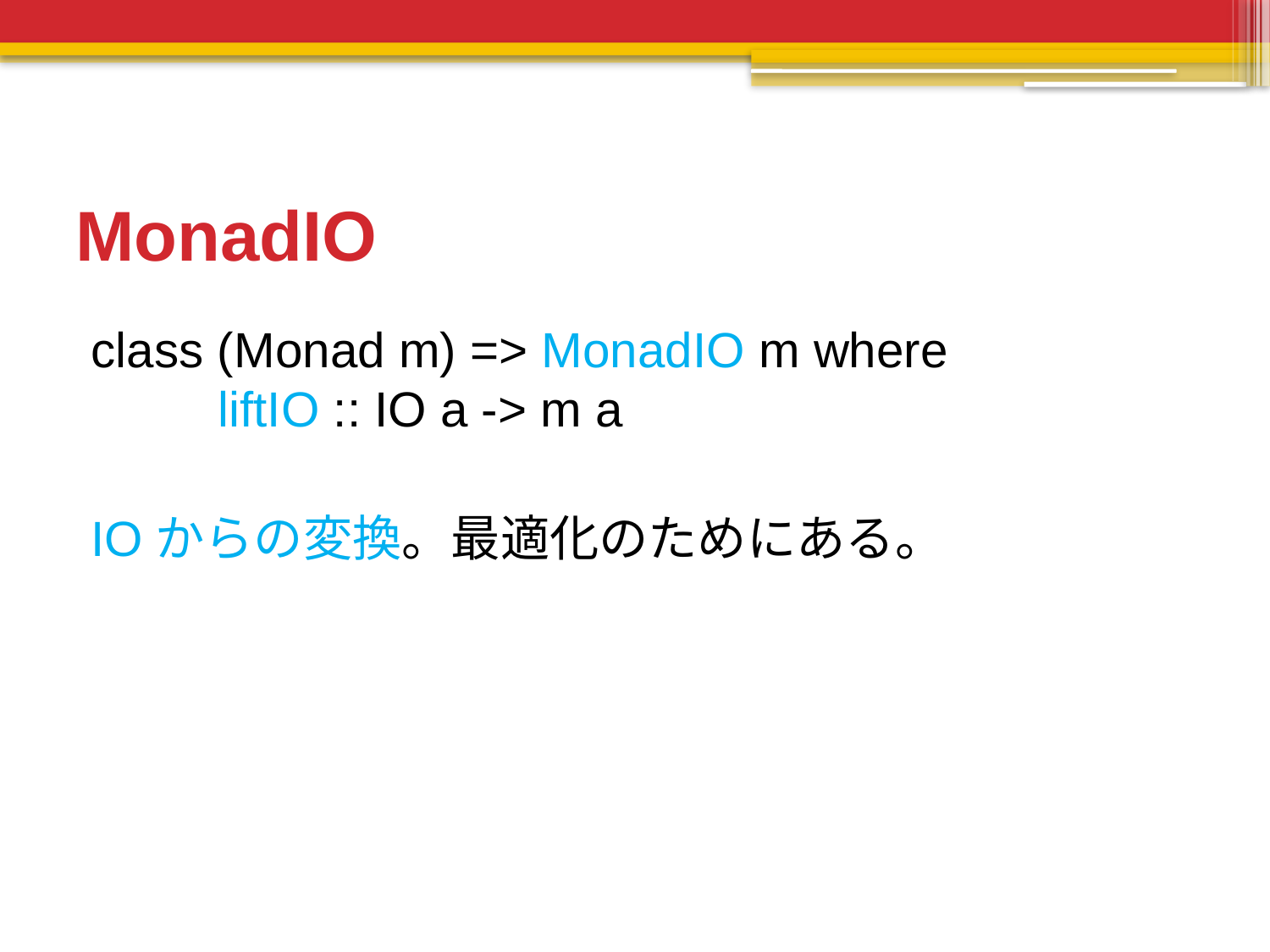

# MonadIO
class (Monad m) => MonadIO m where
	liftIO :: IO a -> m a

IOからの変換。最適化のためにある。